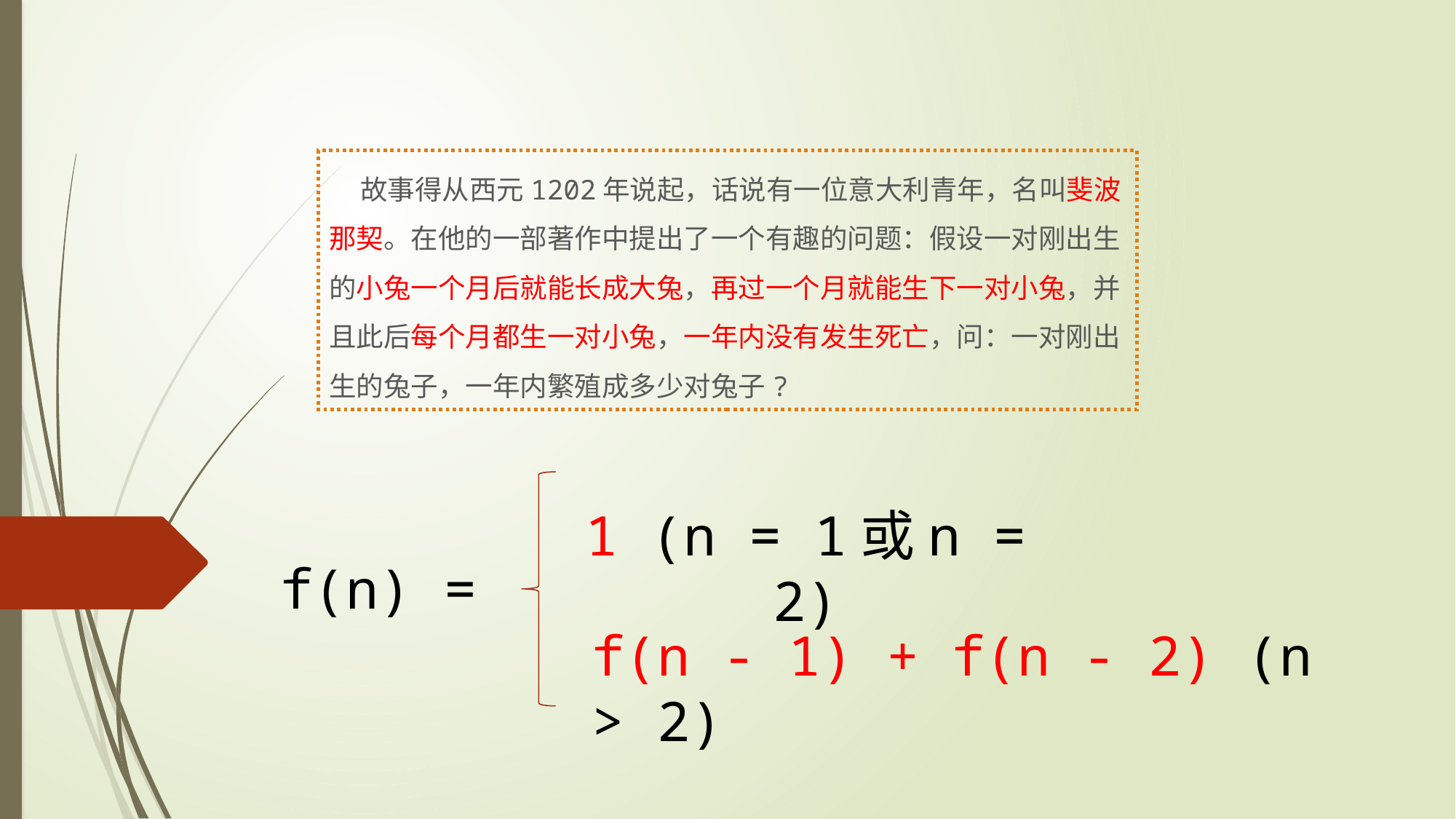

故事得从西元1202年说起，话说有一位意大利青年，名叫斐波那契。在他的一部著作中提出了一个有趣的问题：假设一对刚出生的小兔一个月后就能长成大兔，再过一个月就能生下一对小兔，并且此后每个月都生一对小兔，一年内没有发生死亡，问：一对刚出生的兔子，一年内繁殖成多少对兔子?

1 (n = 1或n = 2)
f(n) =
f(n - 1) + f(n - 2) (n > 2)